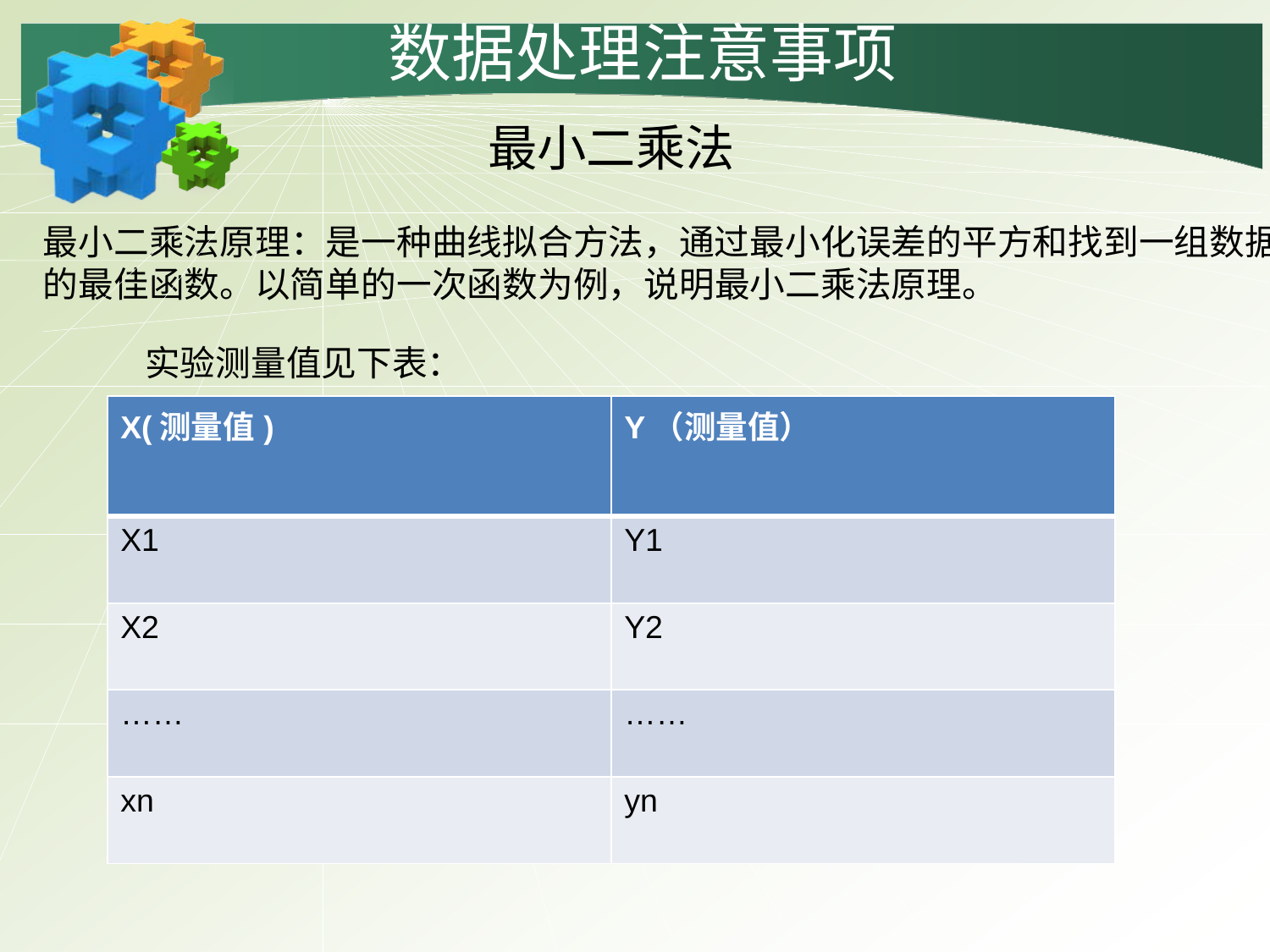

数据处理注意事项

最小二乘法

最小二乘法原理：是一种曲线拟合方法，通过最小化误差的平方和找到一组数据的最佳函数。以简单的一次函数为例，说明最小二乘法原理。

实验测量值见下表：

| X(测量值) | Y（测量值） |
| --- | --- |
| X1 | Y1 |
| X2 | Y2 |
| …… | …… |
| xn | yn |